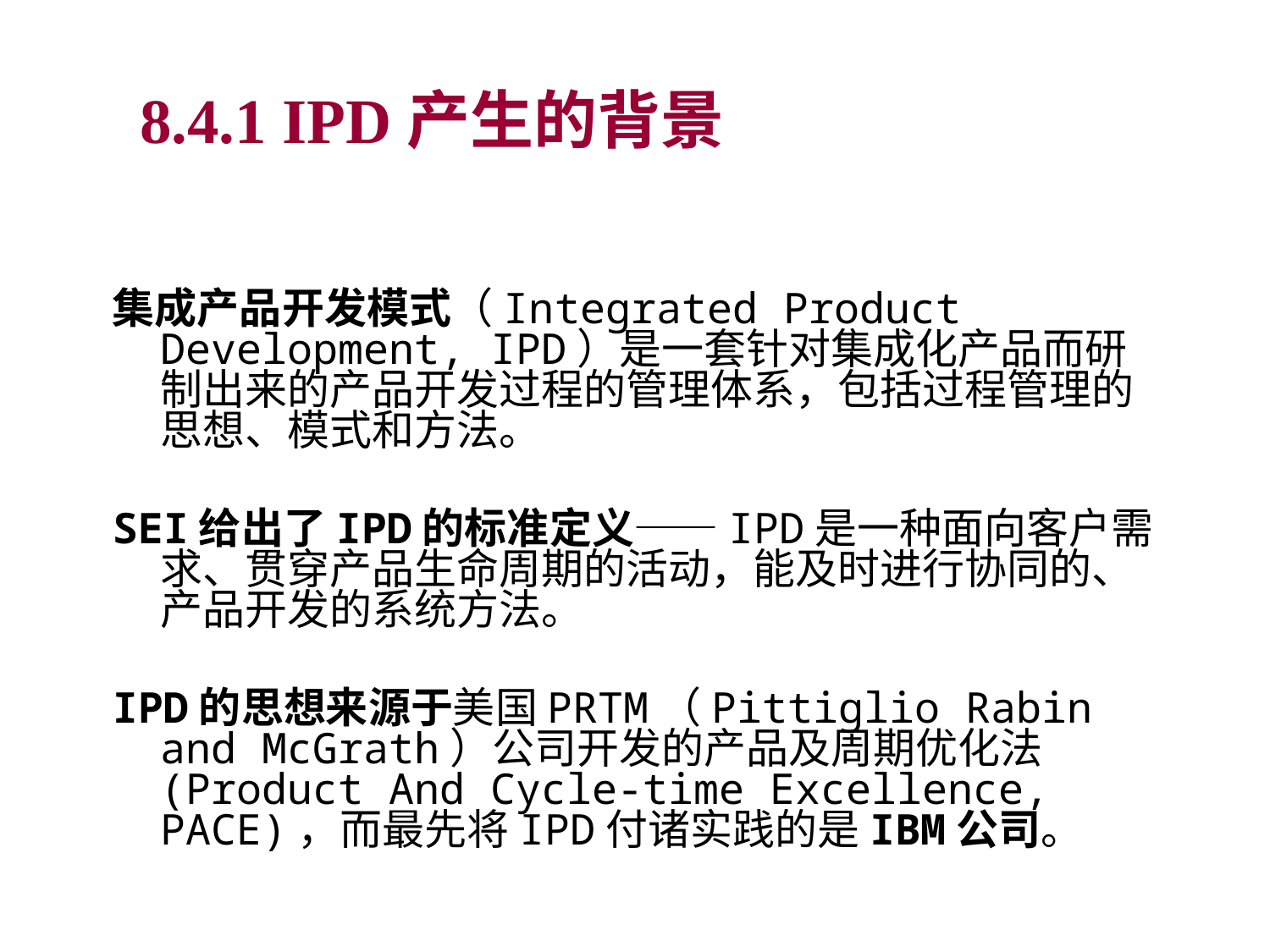

8.4.1 IPD产生的背景

集成产品开发模式（Integrated Product Development, IPD）是一套针对集成化产品而研制出来的产品开发过程的管理体系，包括过程管理的思想、模式和方法。

SEI给出了IPD的标准定义——IPD是一种面向客户需求、贯穿产品生命周期的活动，能及时进行协同的、产品开发的系统方法。

IPD的思想来源于美国PRTM（Pittiglio Rabin and McGrath）公司开发的产品及周期优化法(Product And Cycle-time Excellence, PACE)，而最先将IPD付诸实践的是IBM公司。